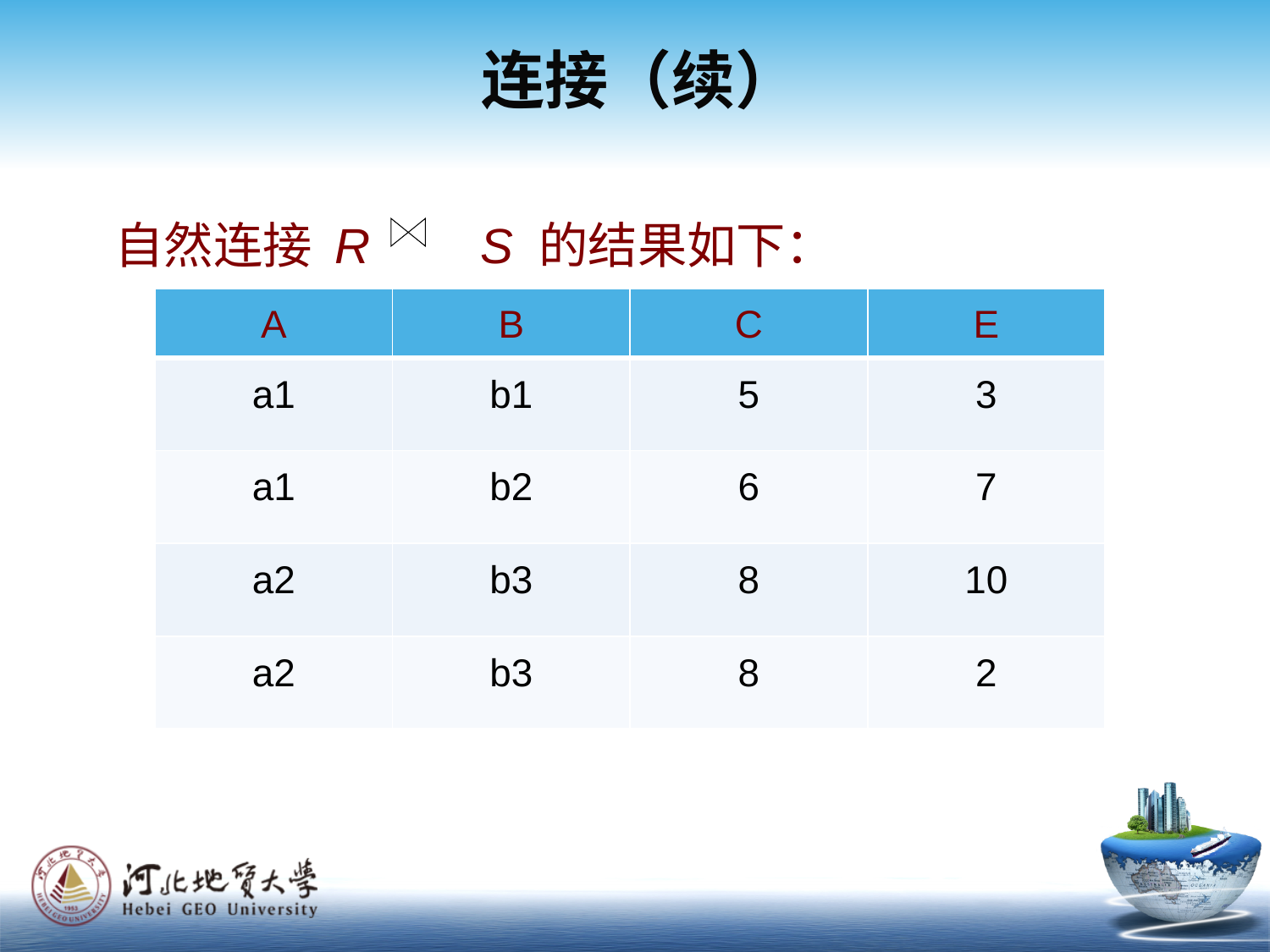

连接（续）

   自然连接 R        S 的结果如下：
| A | B | C | E |
| --- | --- | --- | --- |
| a1 | b1 | 5 | 3 |
| a1 | b2 | 6 | 7 |
| a2 | b3 | 8 | 10 |
| a2 | b3 | 8 | 2 |